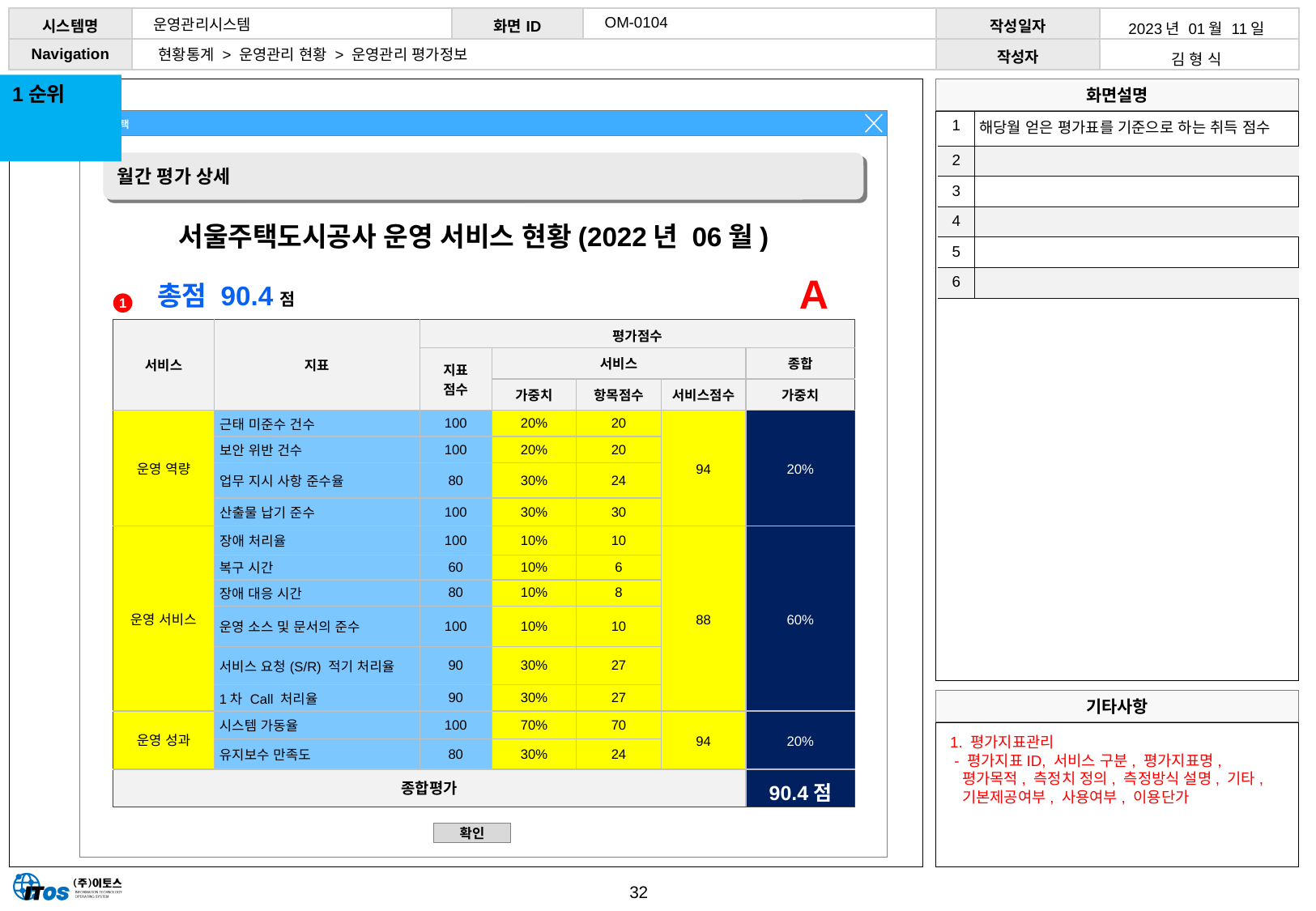

OM-0104
운영관리시스템
| 2023년 01월 11일 |
| --- |
| 김 형 식 |
현황통계 > 운영관리 현황 > 운영관리 평가정보
1순위

조직선택

| 1 | 해당월 얻은 평가표를 기준으로 하는 취득 점수 |
| --- | --- |
| 2 |  |
| 3 |  |
| 4 |  |
| 5 |  |
| 6 |  |
월간 평가 상세
서울주택도시공사 운영 서비스 현황(2022년 06월)
A
총점 90.4점
1
| 서비스 | 지표 | 평가점수 |  |  |  |  |
| --- | --- | --- | --- | --- | --- | --- |
|  |  | 지표 점수 | 서비스 |  | 항목 점수 | 종합 |
|  |  |  | 가중치 | 항목점수 | 서비스점수 | 가중치 |
| 운영 역량 | 근태 미준수 건수 | 100 | 20% | 20 | 94 | 20% |
|  | 보안 위반 건수 | 100 | 20% | 20 |  |  |
|  | 업무 지시 사항 준수율 | 80 | 30% | 24 |  |  |
|  | 산출물 납기 준수 | 100 | 30% | 30 | 100 | 10 |
| 운영 서비스 | 장애 처리율 | 100 | 10% | 10 | 88 | 60% |
|  | 복구 시간 | 60 | 10% | 6 |  |  |
|  | 장애 대응 시간 | 80 | 10% | 8 |  |  |
|  | 운영 소스 및 문서의 준수 | 100 | 10% | 10 | 100 | 10 |
|  | 서비스 요청(S/R) 적기 처리율 | 90 | 30% | 27 | 80 | 16 |
|  | 1차 Call 처리율 | 90 | 30% | 27 |  |  |
| 운영 성과 | 시스템 가동율 | 100 | 70% | 70 | 94 | 20% |
|  | 유지보수 만족도 | 80 | 30% | 24 | 80 | 8 |
| 종합평가 |  |  |  |  |  | 90.4점 |
1. 평가지표관리
 - 평가지표ID, 서비스 구분, 평가지표명, 평가목적, 측정치 정의, 측정방식 설명, 기타, 기본제공여부, 사용여부, 이용단가
확인